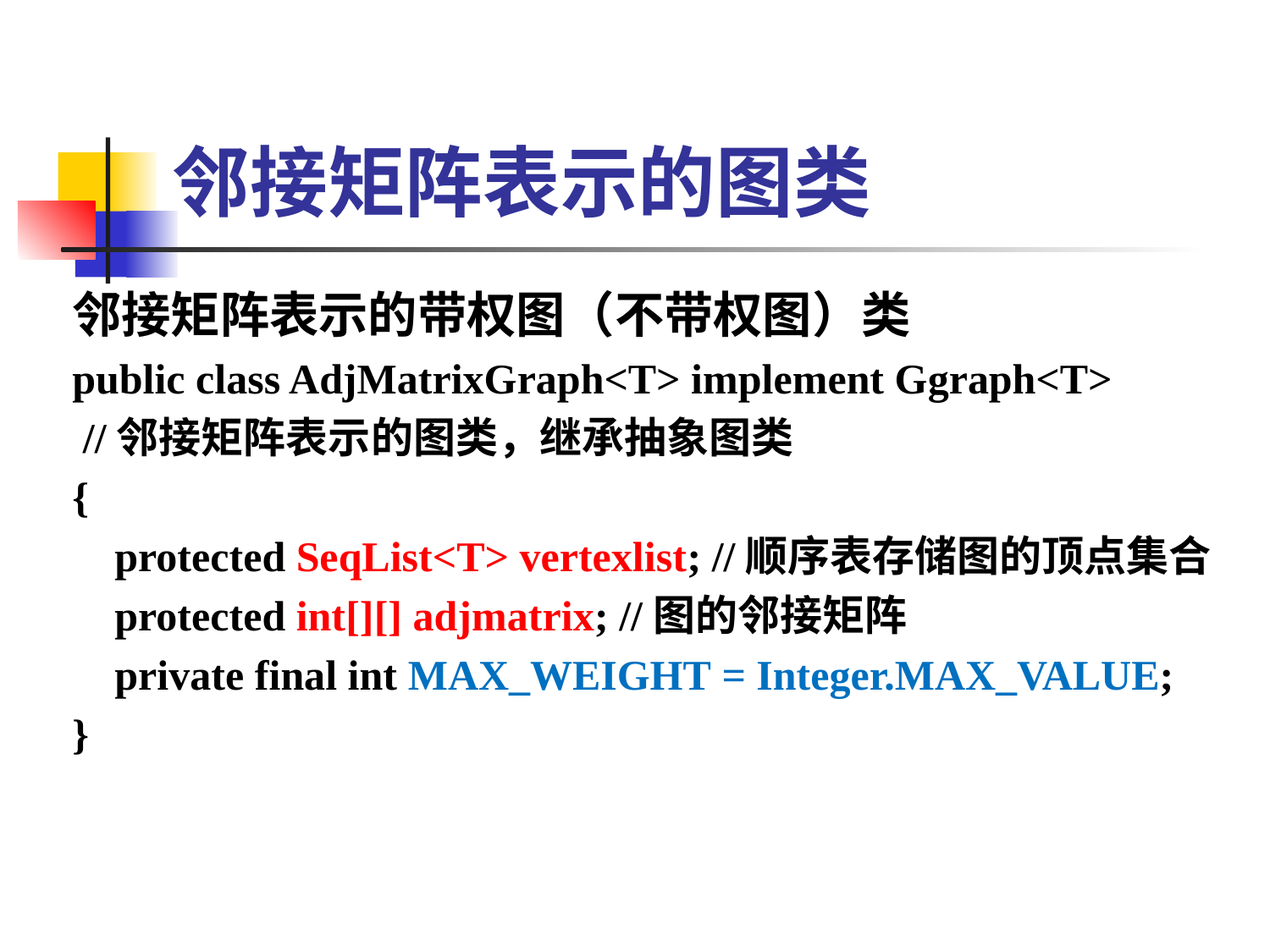

# 邻接矩阵表示的图类
邻接矩阵表示的带权图（不带权图）类
public class AdjMatrixGraph<T> implement Ggraph<T>
 //邻接矩阵表示的图类，继承抽象图类
{
    protected SeqList<T> vertexlist; //顺序表存储图的顶点集合
    protected int[][] adjmatrix; //图的邻接矩阵
    private final int MAX_WEIGHT = Integer.MAX_VALUE;
}
27